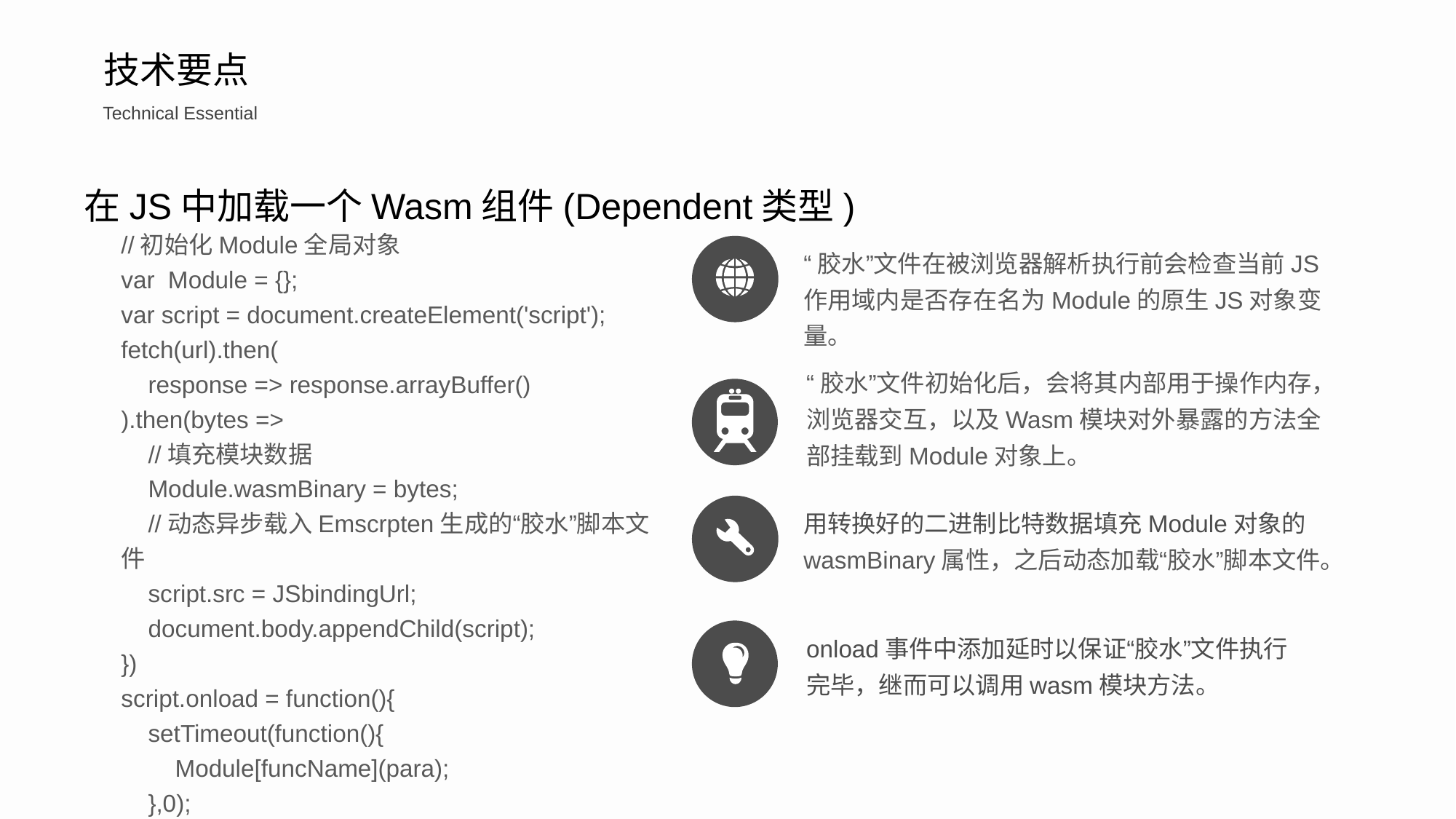

技术要点
Technical Essential
在JS中加载一个Wasm组件(Dependent类型)
//初始化Module全局对象
var  Module = {};
var script = document.createElement('script');
fetch(url).then(
    response => response.arrayBuffer()
).then(bytes =>
    //填充模块数据
    Module.wasmBinary = bytes;
    //动态异步载入Emscrpten生成的“胶水”脚本文件
    script.src = JSbindingUrl;
    document.body.appendChild(script);
})
script.onload = function(){
    setTimeout(function(){
        Module[funcName](para);
    },0);
}

“胶水”文件在被浏览器解析执行前会检查当前JS作用域内是否存在名为Module的原生JS对象变量。

“胶水”文件初始化后，会将其内部用于操作内存，浏览器交互，以及Wasm模块对外暴露的方法全部挂载到Module对象上。

用转换好的二进制比特数据填充Module对象的wasmBinary属性，之后动态加载“胶水”脚本文件。

onload事件中添加延时以保证“胶水”文件执行完毕，继而可以调用wasm模块方法。